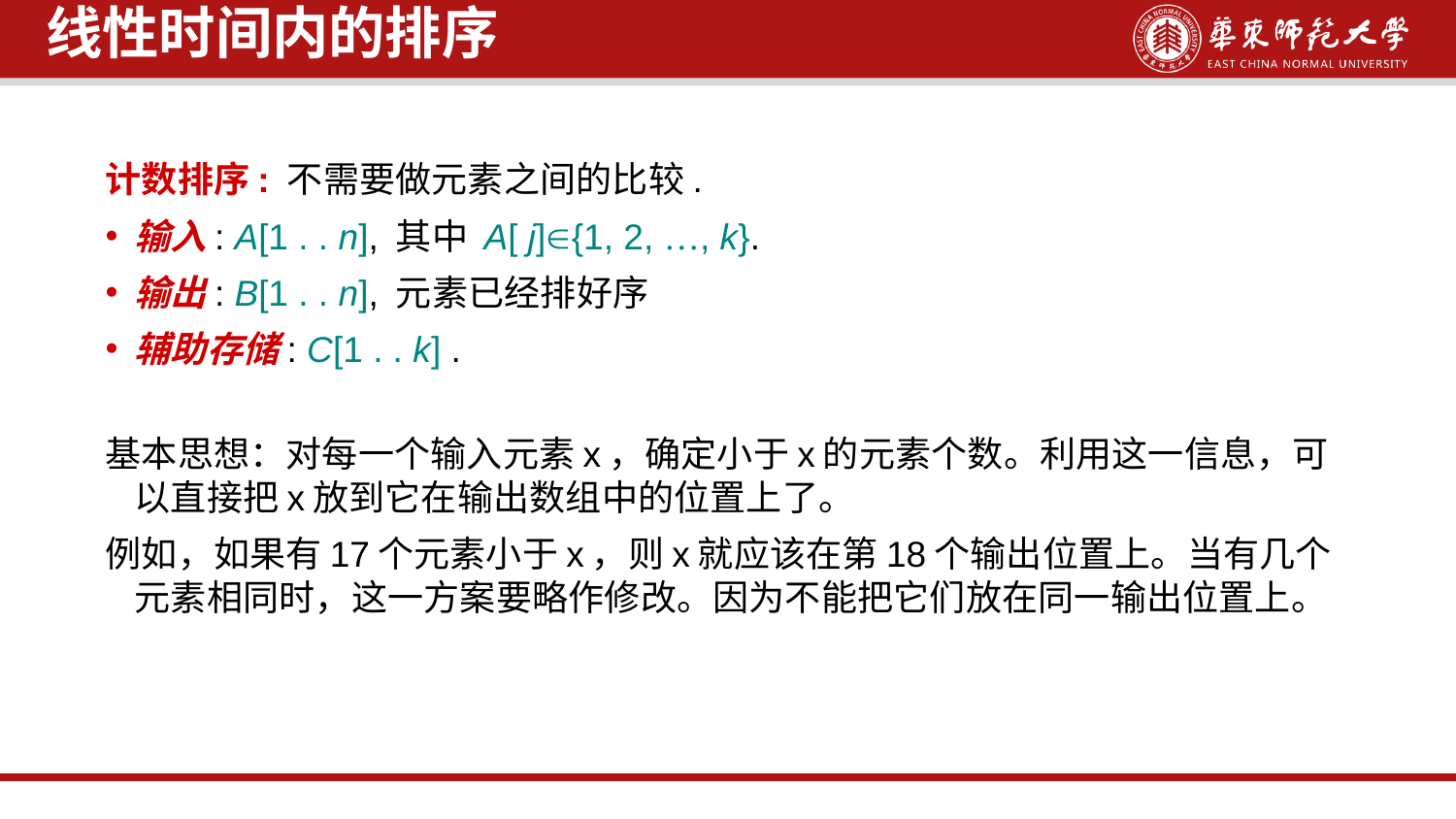

线性时间内的排序
计数排序: 不需要做元素之间的比较.
输入: A[1 . . n], 其中 A[ j]∈{1, 2, …, k}.
输出: B[1 . . n], 元素已经排好序
辅助存储: C[1 . . k] .

基本思想：对每一个输入元素x，确定小于x的元素个数。利用这一信息，可以直接把x放到它在输出数组中的位置上了。
例如，如果有17个元素小于x，则x就应该在第18个输出位置上。当有几个元素相同时，这一方案要略作修改。因为不能把它们放在同一输出位置上。